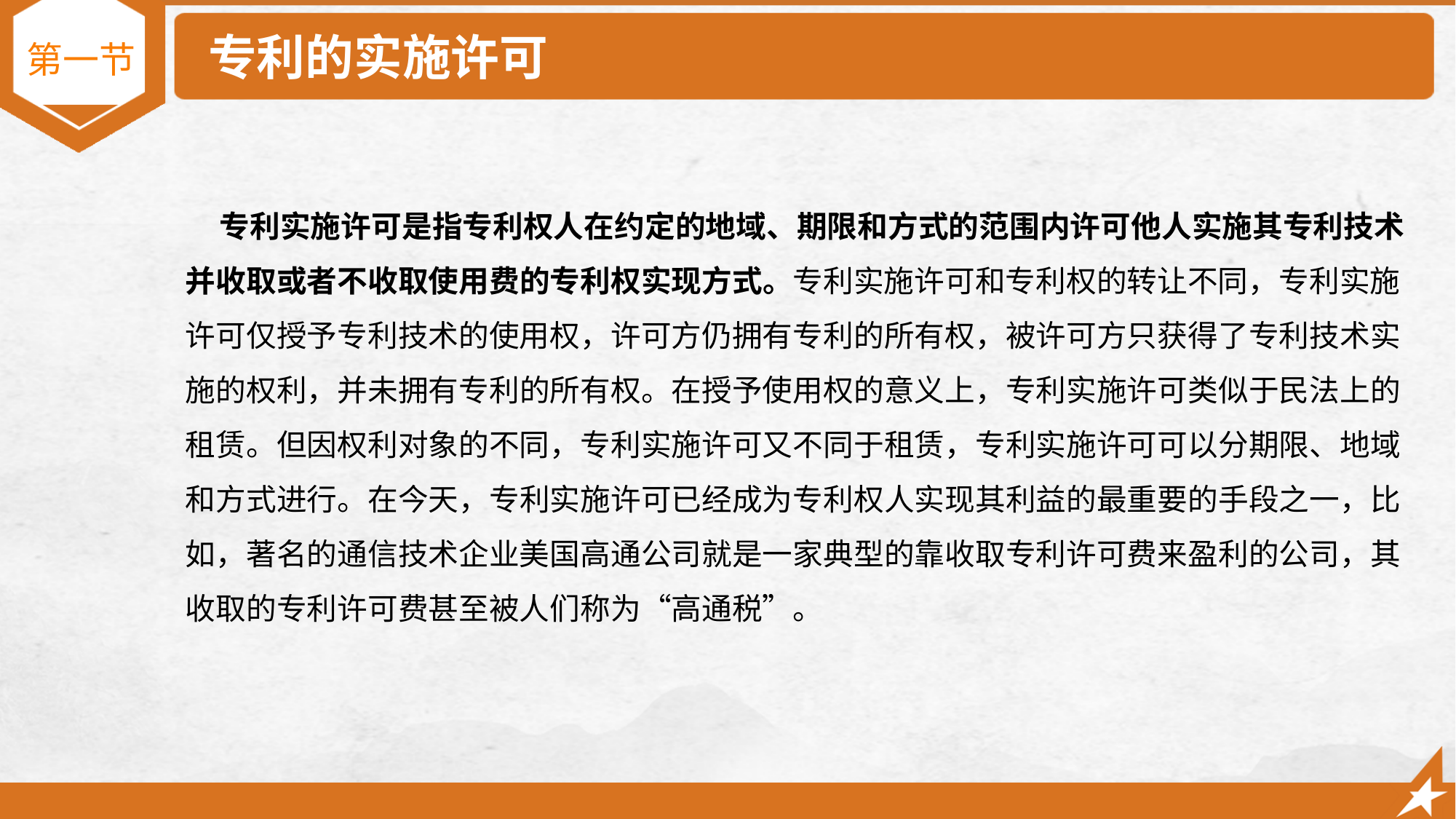

# 专利的实施许可
第一节
    专利实施许可是指专利权人在约定的地域、期限和方式的范围内许可他人实施其专利技术并收取或者不收取使用费的专利权实现方式。专利实施许可和专利权的转让不同，专利实施许可仅授予专利技术的使用权，许可方仍拥有专利的所有权，被许可方只获得了专利技术实施的权利，并未拥有专利的所有权。在授予使用权的意义上，专利实施许可类似于民法上的租赁。但因权利对象的不同，专利实施许可又不同于租赁，专利实施许可可以分期限、地域和方式进行。在今天，专利实施许可已经成为专利权人实现其利益的最重要的手段之一，比如，著名的通信技术企业美国高通公司就是一家典型的靠收取专利许可费来盈利的公司，其收取的专利许可费甚至被人们称为“高通税”。